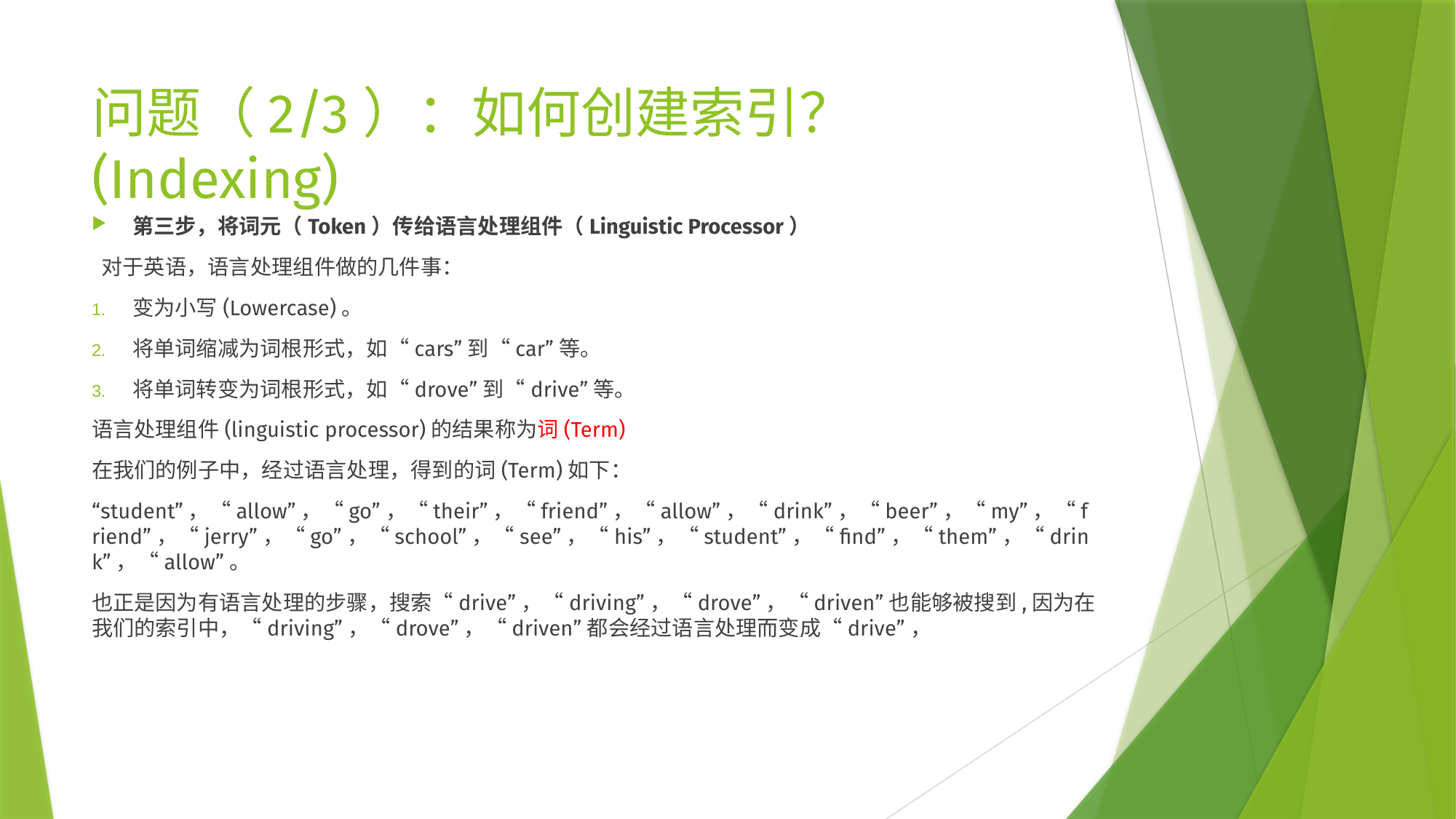

# 问题（2/3）：如何创建索引？(Indexing)
第三步，将词元（Token）传给语言处理组件（Linguistic Processor）
 对于英语，语言处理组件做的几件事：
变为小写(Lowercase)。
将单词缩减为词根形式，如“cars”到“car”等。
将单词转变为词根形式，如“drove”到“drive”等。
语言处理组件(linguistic processor)的结果称为词(Term)
在我们的例子中，经过语言处理，得到的词(Term)如下：
“student”，“allow”，“go”，“their”，“friend”，“allow”，“drink”，“beer”，“my”，“friend”，“jerry”，“go”，“school”，“see”，“his”，“student”，“find”，“them”，“drink”，“allow”。
也正是因为有语言处理的步骤，搜索“drive”，“driving”，“drove”，“driven”也能够被搜到,因为在我们的索引中，“driving”，“drove”，“driven”都会经过语言处理而变成“drive”，